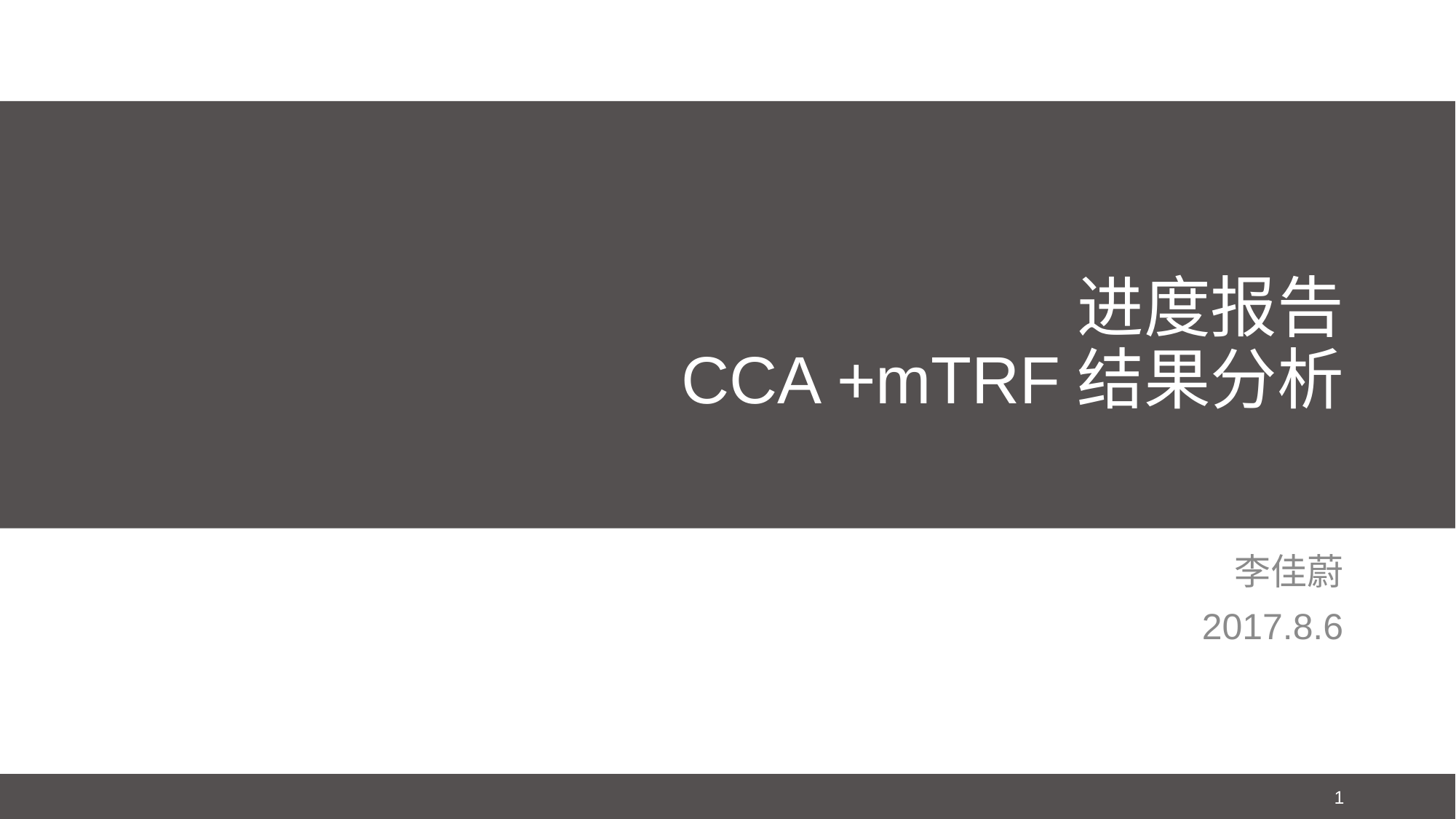

# 进度报告 CCA +mTRF结果分析
李佳蔚
2017.8.6
1